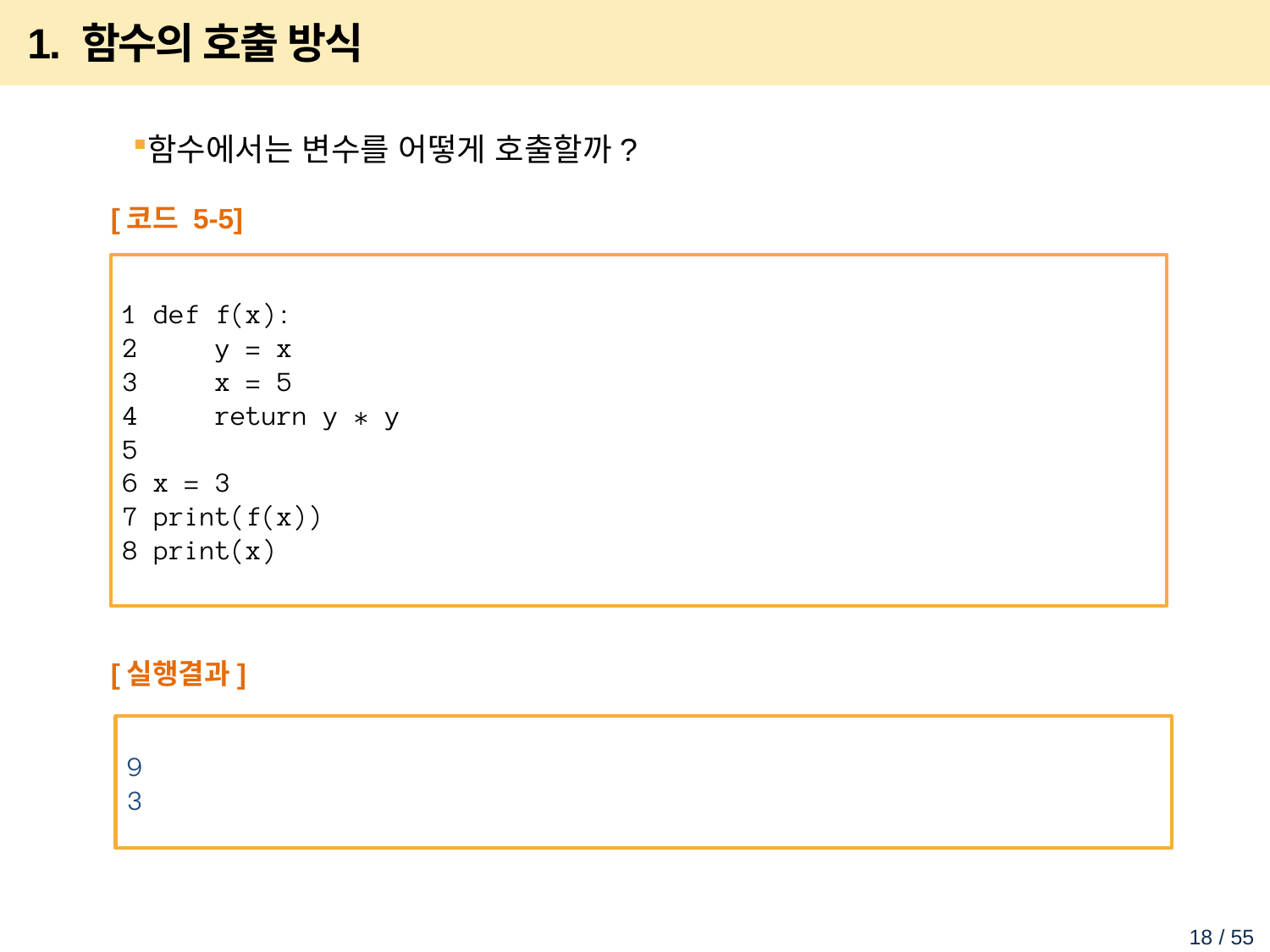

# 1. 함수의 호출 방식
함수에서는 변수를 어떻게 호출할까?

[코드 5-5]
1 def f(x):
2     y = x
3     x = 5
4     return y * y
5
6 x = 3
7 print(f(x))
8 print(x)
[실행결과]
9
3